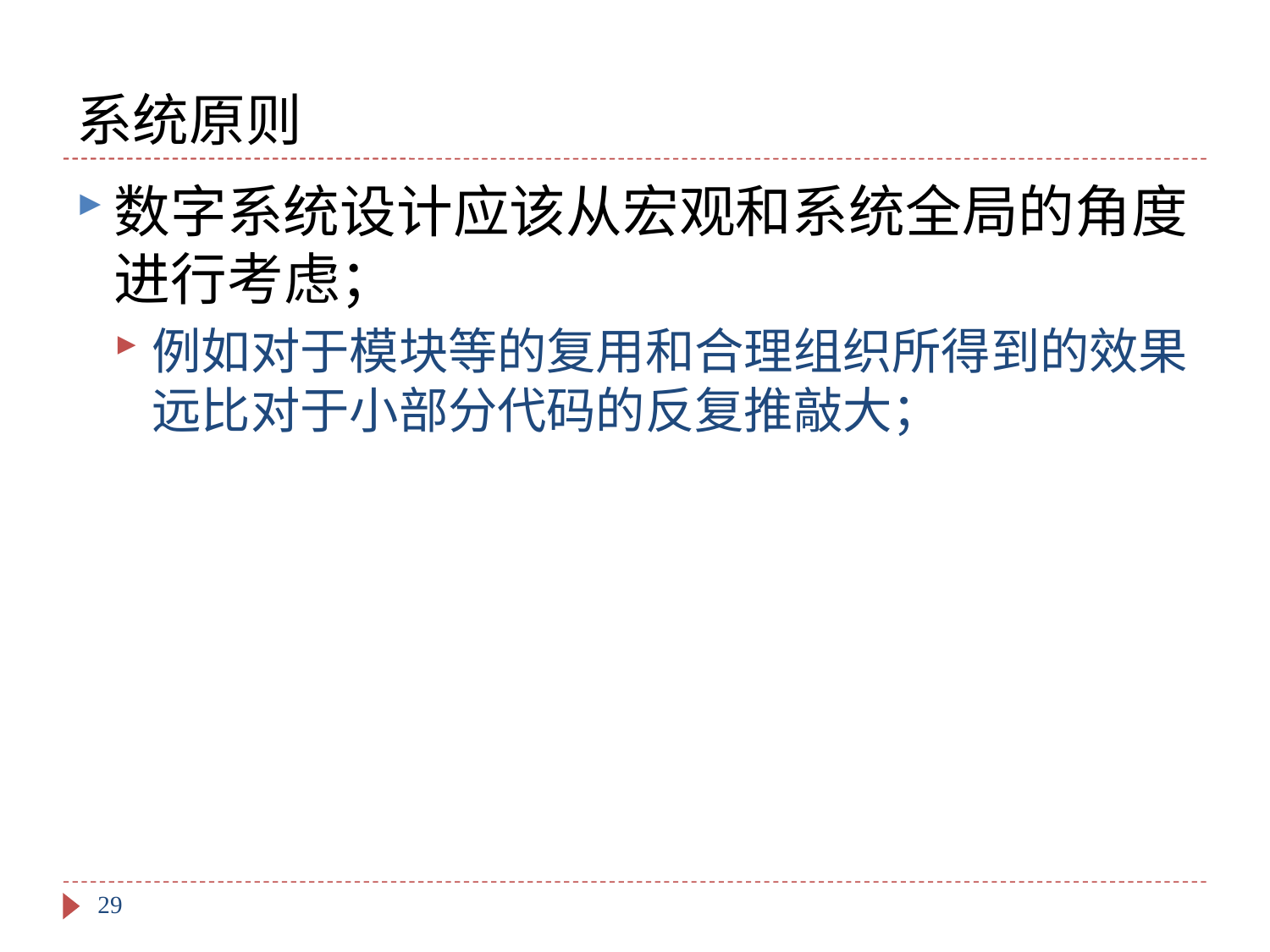

# 系统原则
数字系统设计应该从宏观和系统全局的角度进行考虑；
例如对于模块等的复用和合理组织所得到的效果远比对于小部分代码的反复推敲大；
29